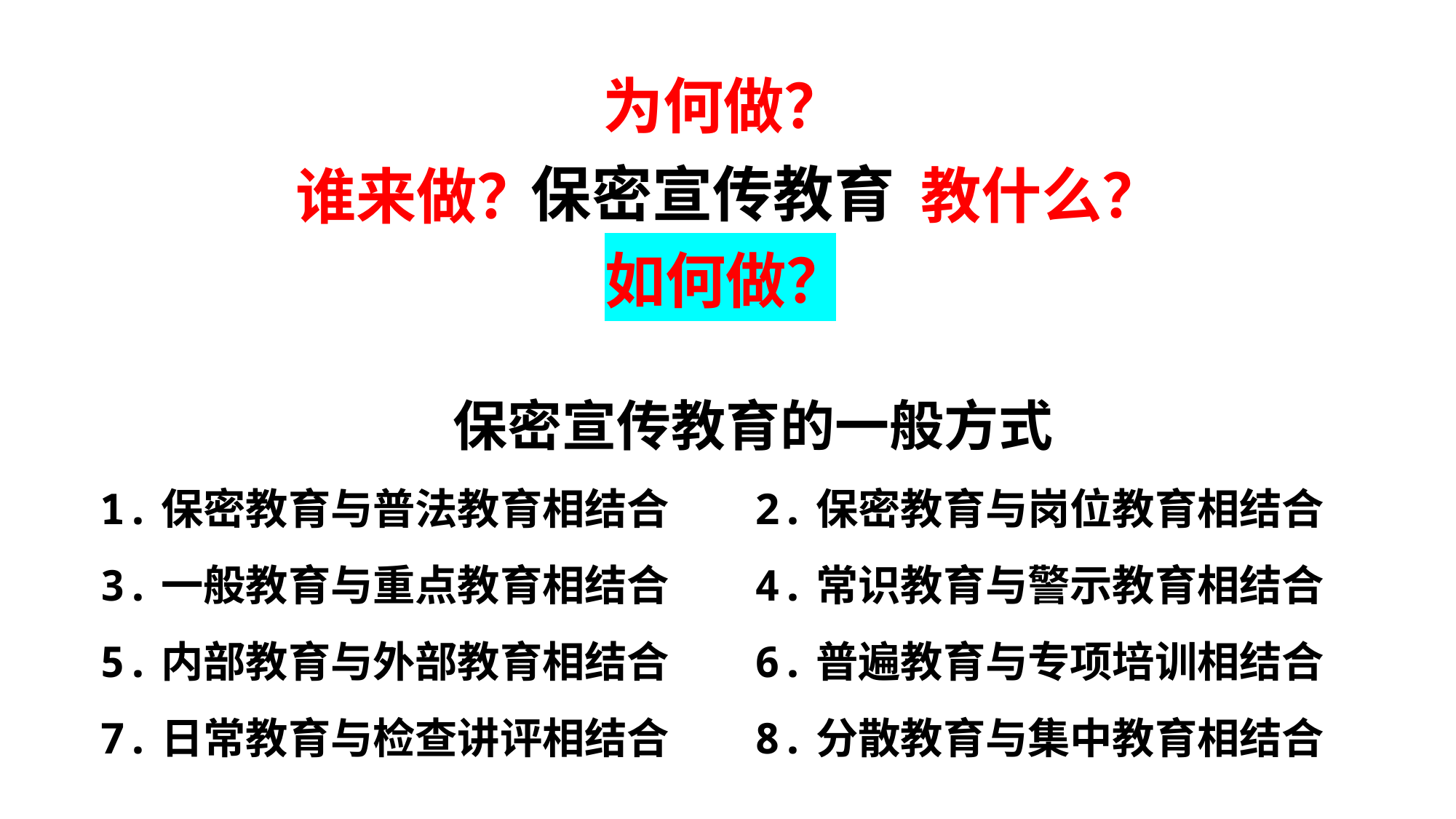

为何做？
保密宣传教育
教什么？
谁来做？
如何做？
保密宣传教育的一般方式
1.保密教育与普法教育相结合	2.保密教育与岗位教育相结合
3.一般教育与重点教育相结合	4.常识教育与警示教育相结合
5.内部教育与外部教育相结合	6.普遍教育与专项培训相结合
7.日常教育与检查讲评相结合	8.分散教育与集中教育相结合